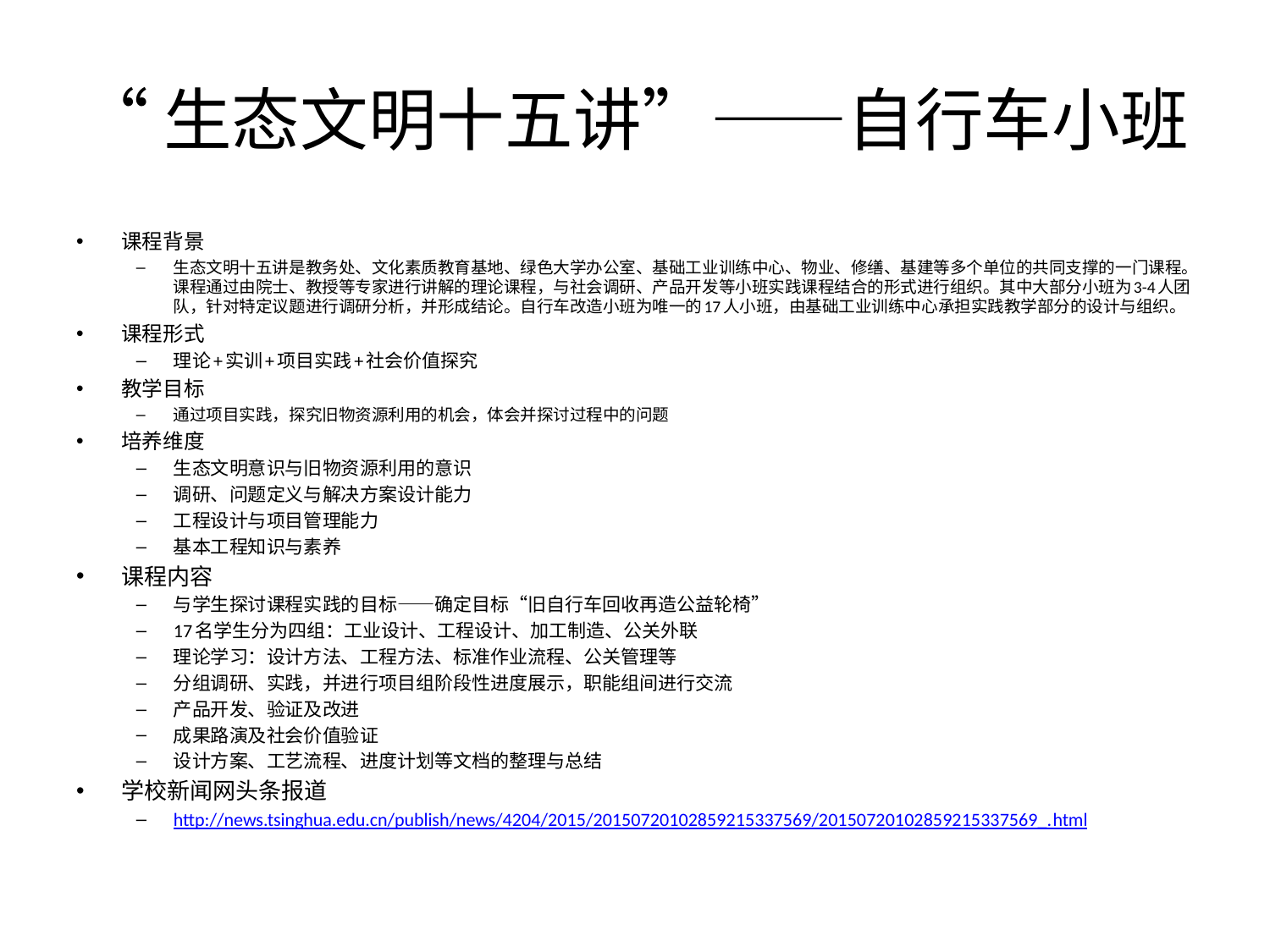

# “生态文明十五讲”——自行车小班
课程背景
生态文明十五讲是教务处、文化素质教育基地、绿色大学办公室、基础工业训练中心、物业、修缮、基建等多个单位的共同支撑的一门课程。课程通过由院士、教授等专家进行讲解的理论课程，与社会调研、产品开发等小班实践课程结合的形式进行组织。其中大部分小班为3-4人团队，针对特定议题进行调研分析，并形成结论。自行车改造小班为唯一的17人小班，由基础工业训练中心承担实践教学部分的设计与组织。
课程形式
理论+实训+项目实践+社会价值探究
教学目标
通过项目实践，探究旧物资源利用的机会，体会并探讨过程中的问题
培养维度
生态文明意识与旧物资源利用的意识
调研、问题定义与解决方案设计能力
工程设计与项目管理能力
基本工程知识与素养
课程内容
与学生探讨课程实践的目标——确定目标“旧自行车回收再造公益轮椅”
17名学生分为四组：工业设计、工程设计、加工制造、公关外联
理论学习：设计方法、工程方法、标准作业流程、公关管理等
分组调研、实践，并进行项目组阶段性进度展示，职能组间进行交流
产品开发、验证及改进
成果路演及社会价值验证
设计方案、工艺流程、进度计划等文档的整理与总结
学校新闻网头条报道
http://news.tsinghua.edu.cn/publish/news/4204/2015/20150720102859215337569/20150720102859215337569_.html